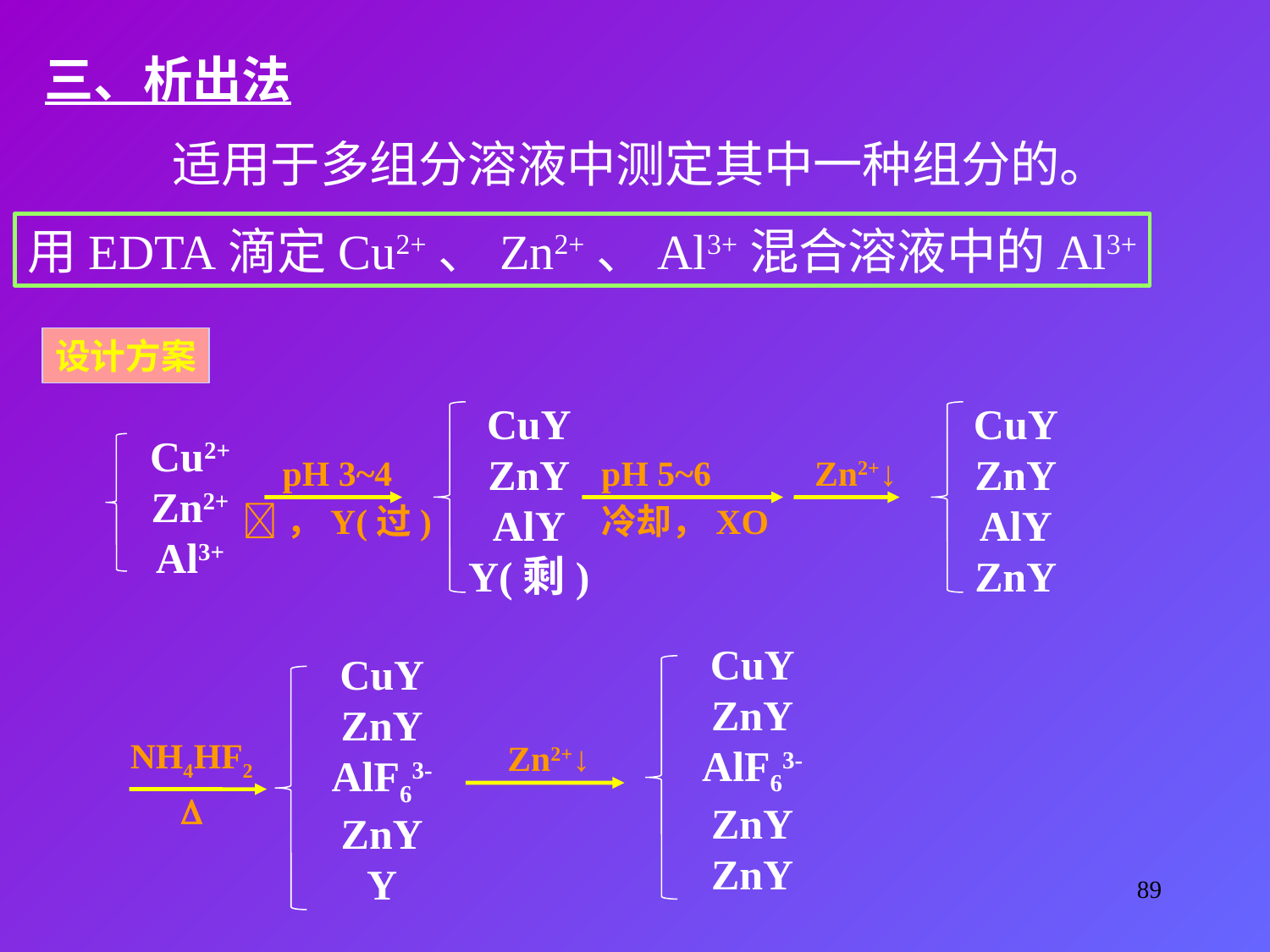

三、析出法
适用于多组分溶液中测定其中一种组分的。
用EDTA滴定Cu2+、Zn2+、Al3+混合溶液中的Al3+
设计方案
CuY
ZnY
AlY
Y(剩)
CuY
ZnY
AlY
ZnY

Cu2+
Zn2+
Al3+

pH 3~4
Δ，Y(过)
pH 5~6
冷却，XO
Zn2+↓

CuY
ZnY
AlF63-
ZnY
ZnY
CuY
ZnY
AlF63-
ZnY
Y

NH4HF2
Δ
Zn2+↓

89